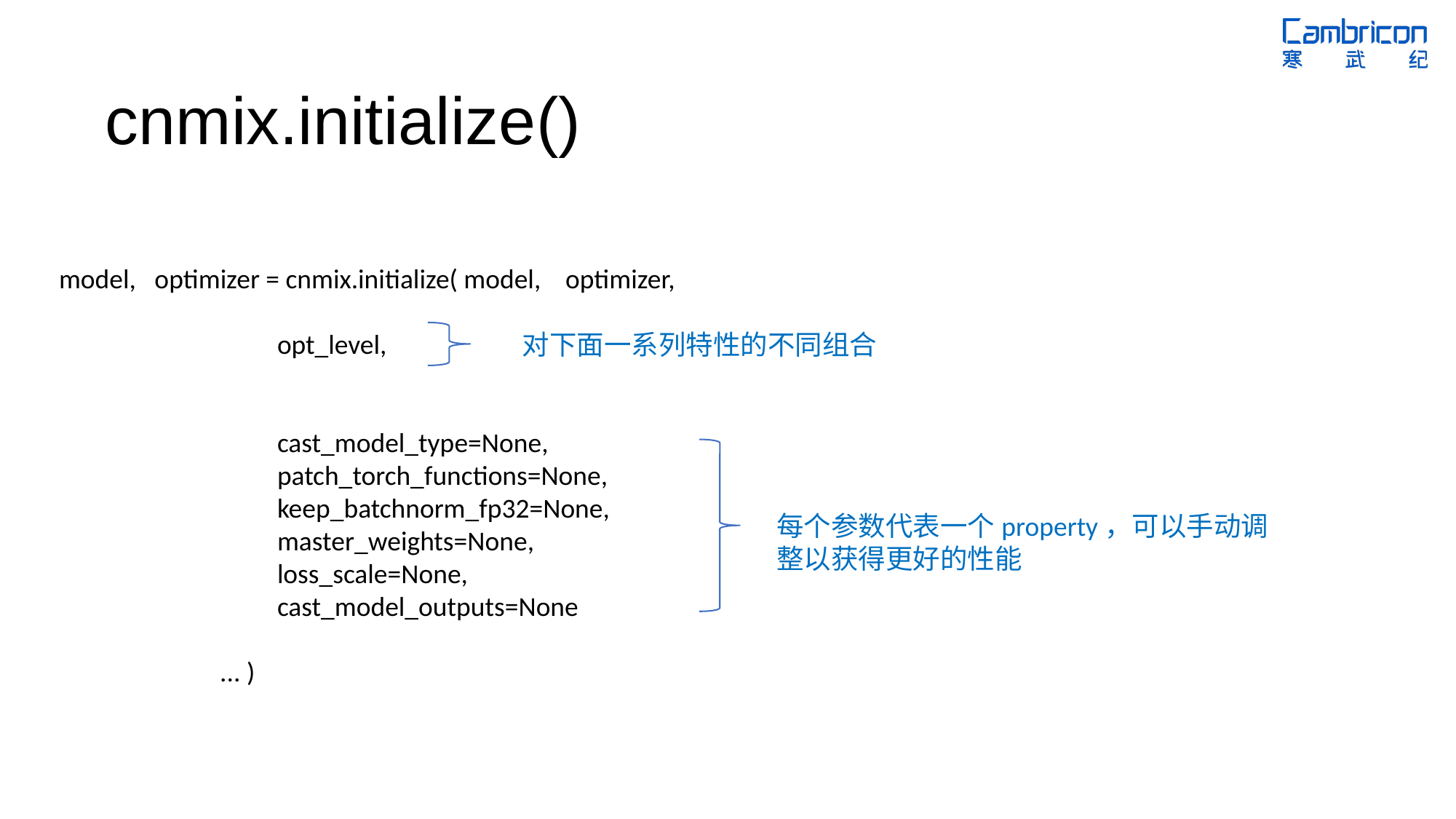

# cnmix.initialize()
model,   optimizer = cnmix.initialize( model,    optimizer,

		opt_level,

    		cast_model_type=None,
    		patch_torch_functions=None,
    		keep_batchnorm_fp32=None,
    		master_weights=None,
    		loss_scale=None,
    		cast_model_outputs=None

                          ... )

对下面一系列特性的不同组合

每个参数代表一个property，可以手动调整以获得更好的性能